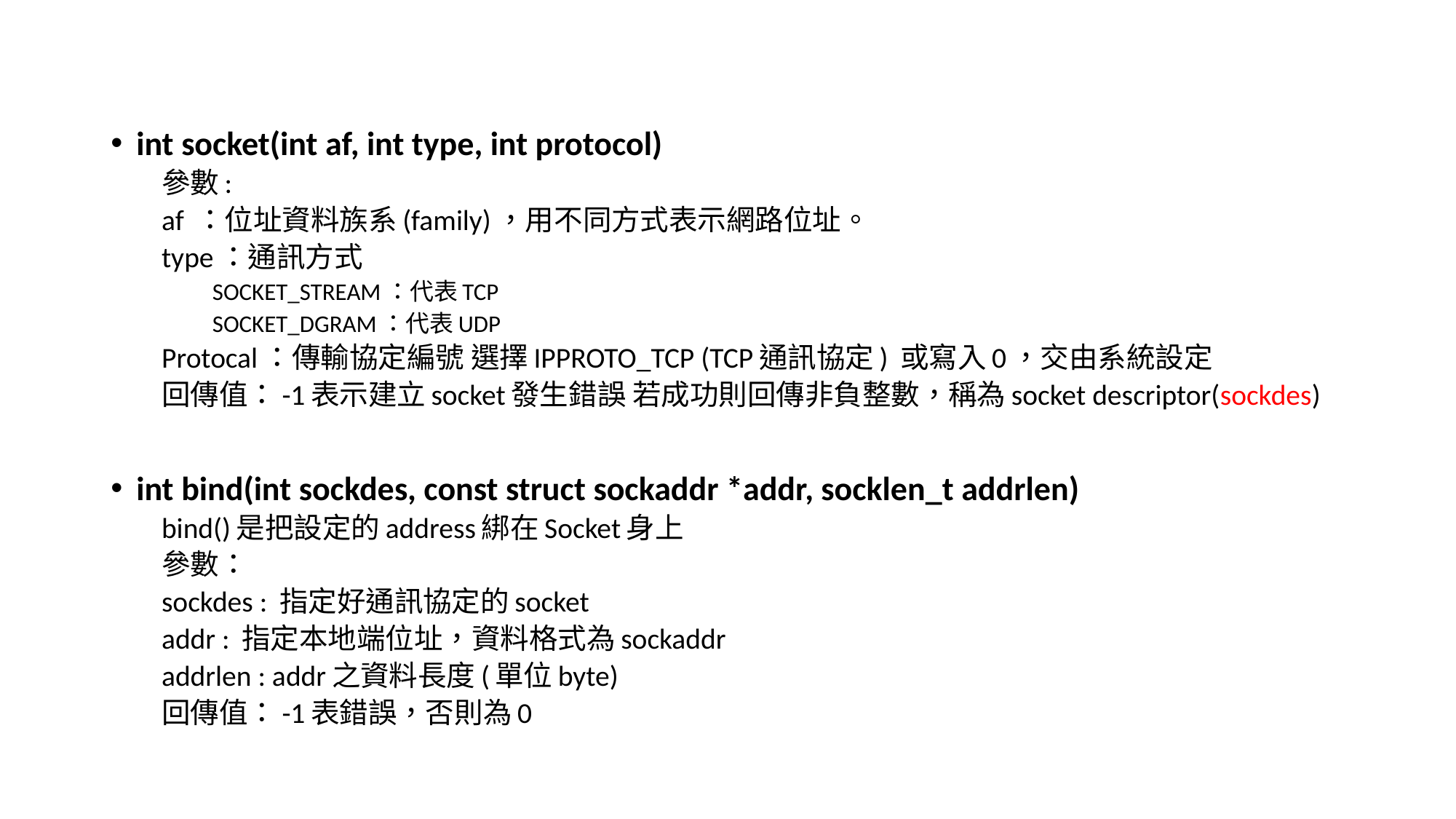

int socket(int af, int type, int protocol)
參數:
af ：位址資料族系(family)，用不同方式表示網路位址。
type：通訊方式
SOCKET_STREAM：代表TCP
SOCKET_DGRAM：代表UDP
Protocal：傳輸協定編號 選擇IPPROTO_TCP (TCP通訊協定) 或寫入0，交由系統設定
回傳值：-1表示建立socket發生錯誤 若成功則回傳非負整數，稱為socket descriptor(sockdes)

int bind(int sockdes, const struct sockaddr *addr, socklen_t addrlen)
bind()是把設定的address綁在Socket身上
參數：
sockdes : 指定好通訊協定的socket
addr : 指定本地端位址，資料格式為sockaddr
addrlen : addr之資料長度(單位byte)
回傳值：-1表錯誤，否則為0